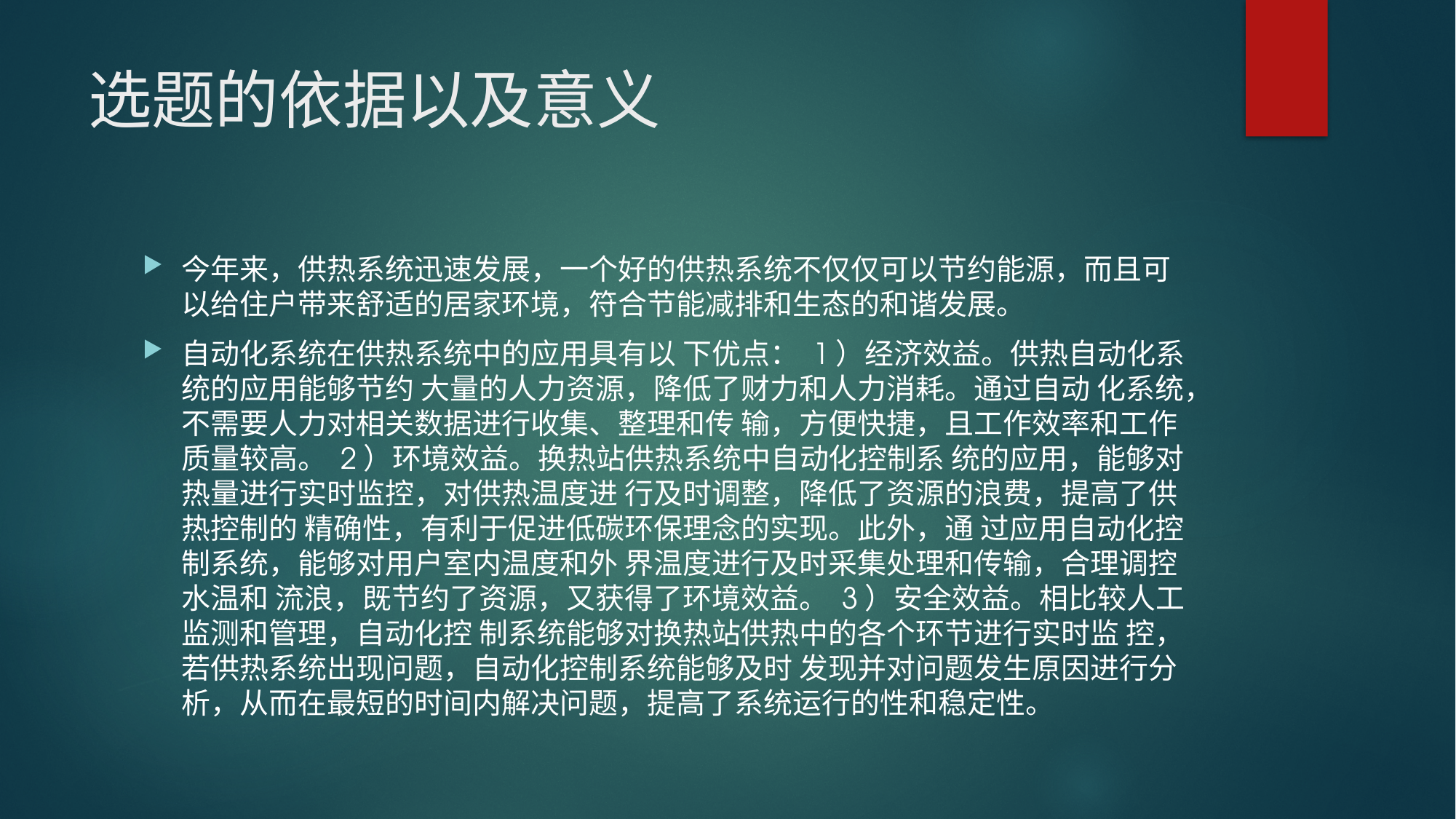

# 选题的依据以及意义
今年来，供热系统迅速发展，一个好的供热系统不仅仅可以节约能源，而且可以给住户带来舒适的居家环境，符合节能减排和生态的和谐发展。
自动化系统在供热系统中的应用具有以 下优点： 1）经济效益。供热自动化系统的应用能够节约 大量的人力资源，降低了财力和人力消耗。通过自动 化系统，不需要人力对相关数据进行收集、整理和传 输，方便快捷，且工作效率和工作质量较高。 2）环境效益。换热站供热系统中自动化控制系 统的应用，能够对热量进行实时监控，对供热温度进 行及时调整，降低了资源的浪费，提高了供热控制的 精确性，有利于促进低碳环保理念的实现。此外，通 过应用自动化控制系统，能够对用户室内温度和外 界温度进行及时采集处理和传输，合理调控水温和 流浪，既节约了资源，又获得了环境效益。 3）安全效益。相比较人工监测和管理，自动化控 制系统能够对换热站供热中的各个环节进行实时监 控，若供热系统出现问题，自动化控制系统能够及时 发现并对问题发生原因进行分析，从而在最短的时间内解决问题，提高了系统运行的性和稳定性。